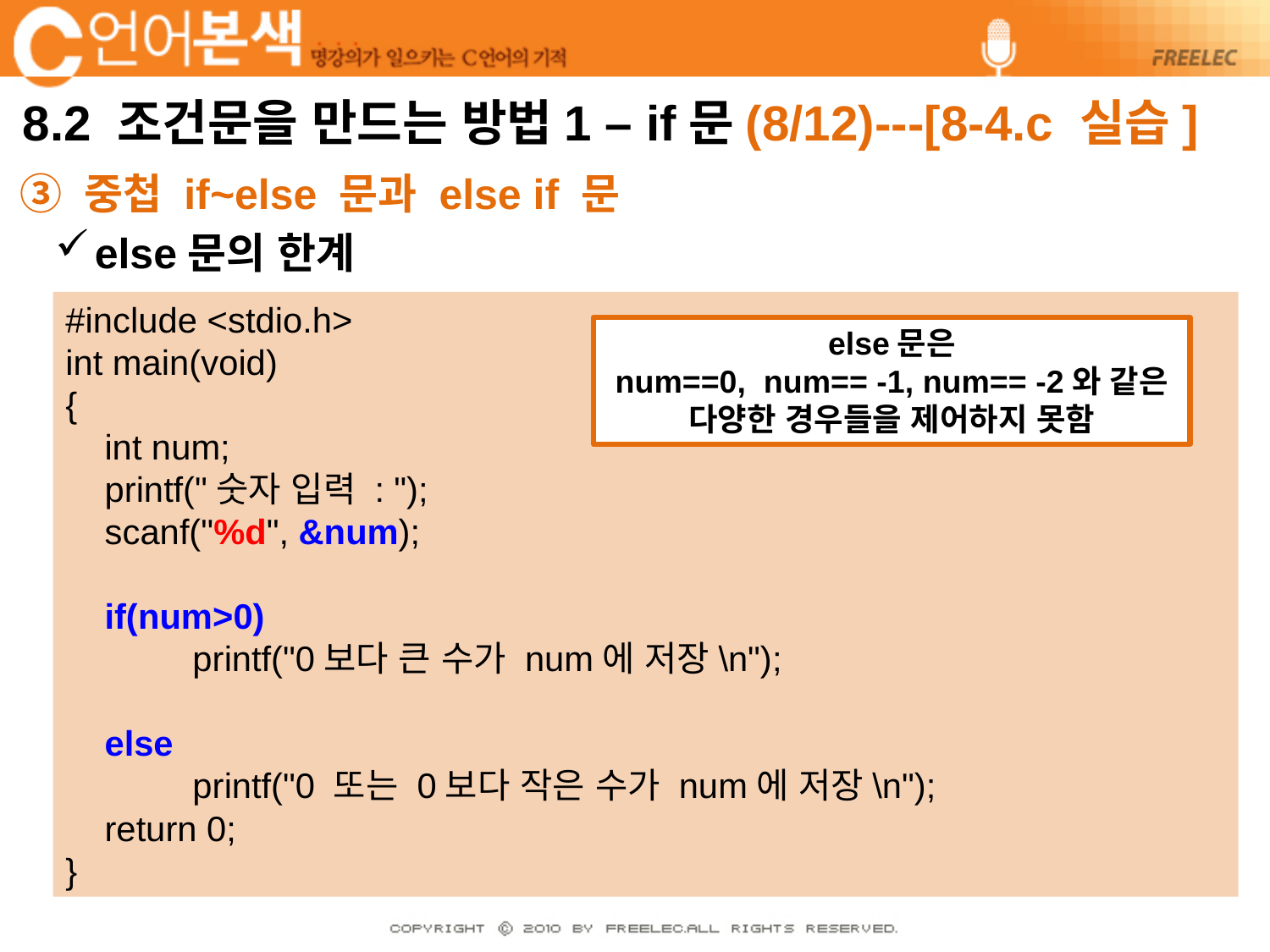

# 8.2 조건문을 만드는 방법1 – if문(8/12)---[8-4.c 실습]
③ 중첩 if~else 문과 else if 문
else문의 한계
#include <stdio.h>
int main(void)
{
    int num;
    printf("숫자 입력 : ");
    scanf("%d", &num);

    if(num>0)
	printf("0보다 큰 수가 num에 저장\n");

    else
	printf("0 또는 0보다 작은 수가 num에 저장\n");
    return 0;
}
else문은
 num==0,  num== -1, num== -2와 같은
다양한 경우들을 제어하지 못함